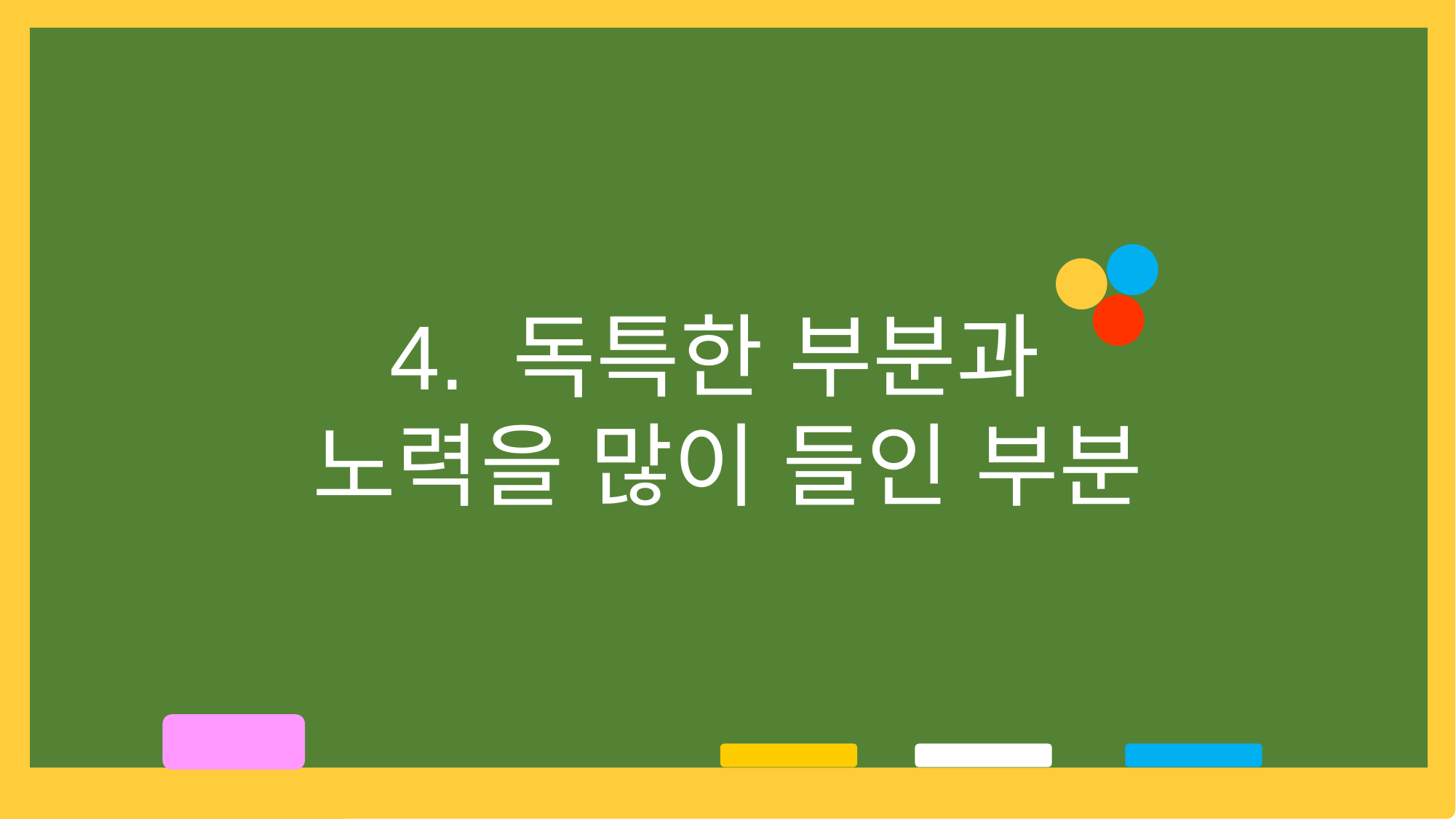

4. 독특한 부분과
노력을 많이 들인 부분